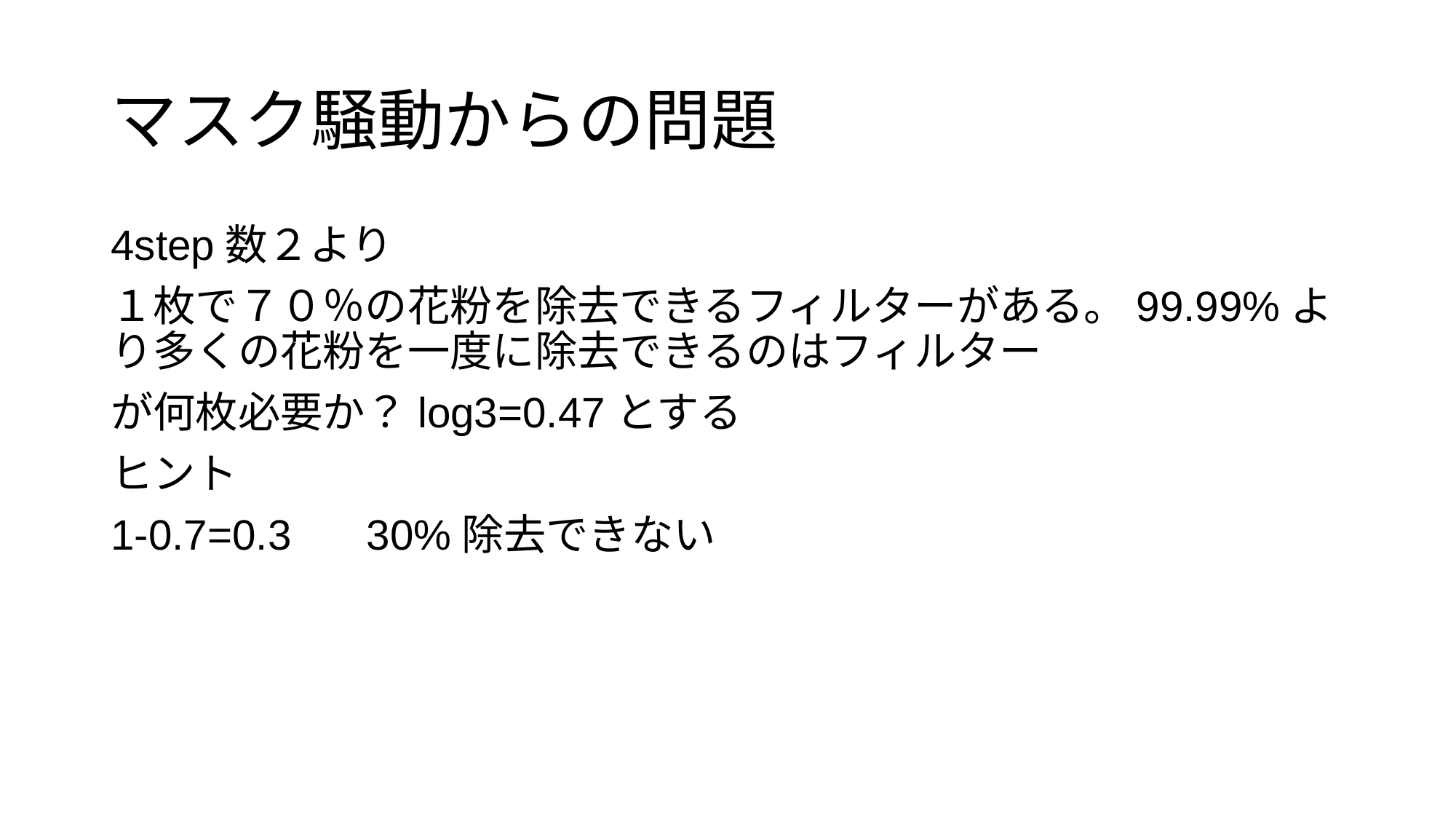

# マスク騒動からの問題
4step数２より
１枚で７０％の花粉を除去できるフィルターがある。99.99%より多くの花粉を一度に除去できるのはフィルター
が何枚必要か？log3=0.47とする
ヒント
1-0.7=0.3 　30%除去できない